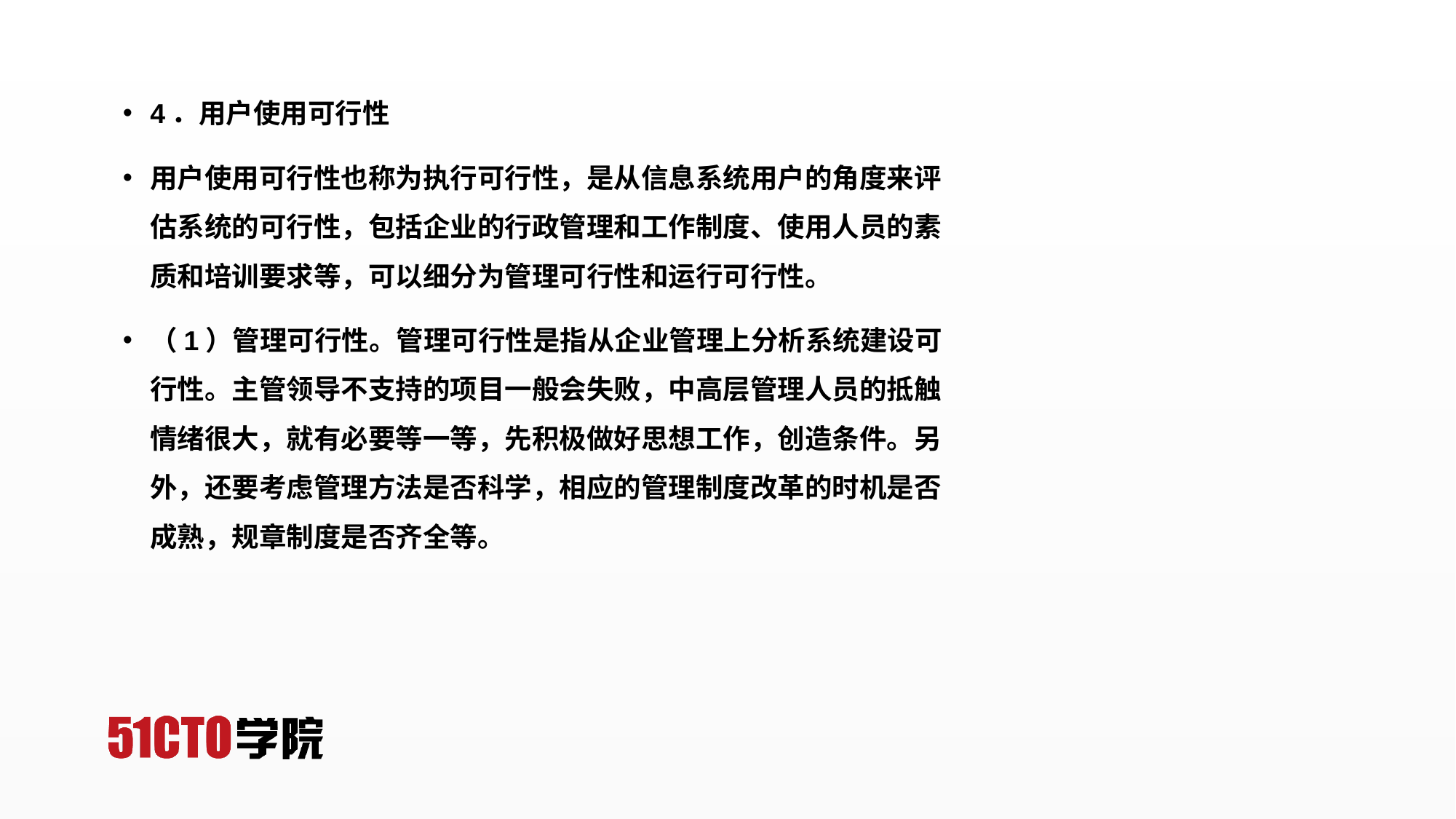

4．用户使用可行性
用户使用可行性也称为执行可行性，是从信息系统用户的角度来评估系统的可行性，包括企业的行政管理和工作制度、使用人员的素质和培训要求等，可以细分为管理可行性和运行可行性。
（1）管理可行性。管理可行性是指从企业管理上分析系统建设可行性。主管领导不支持的项目一般会失败，中高层管理人员的抵触情绪很大，就有必要等一等，先积极做好思想工作，创造条件。另外，还要考虑管理方法是否科学，相应的管理制度改革的时机是否成熟，规章制度是否齐全等。